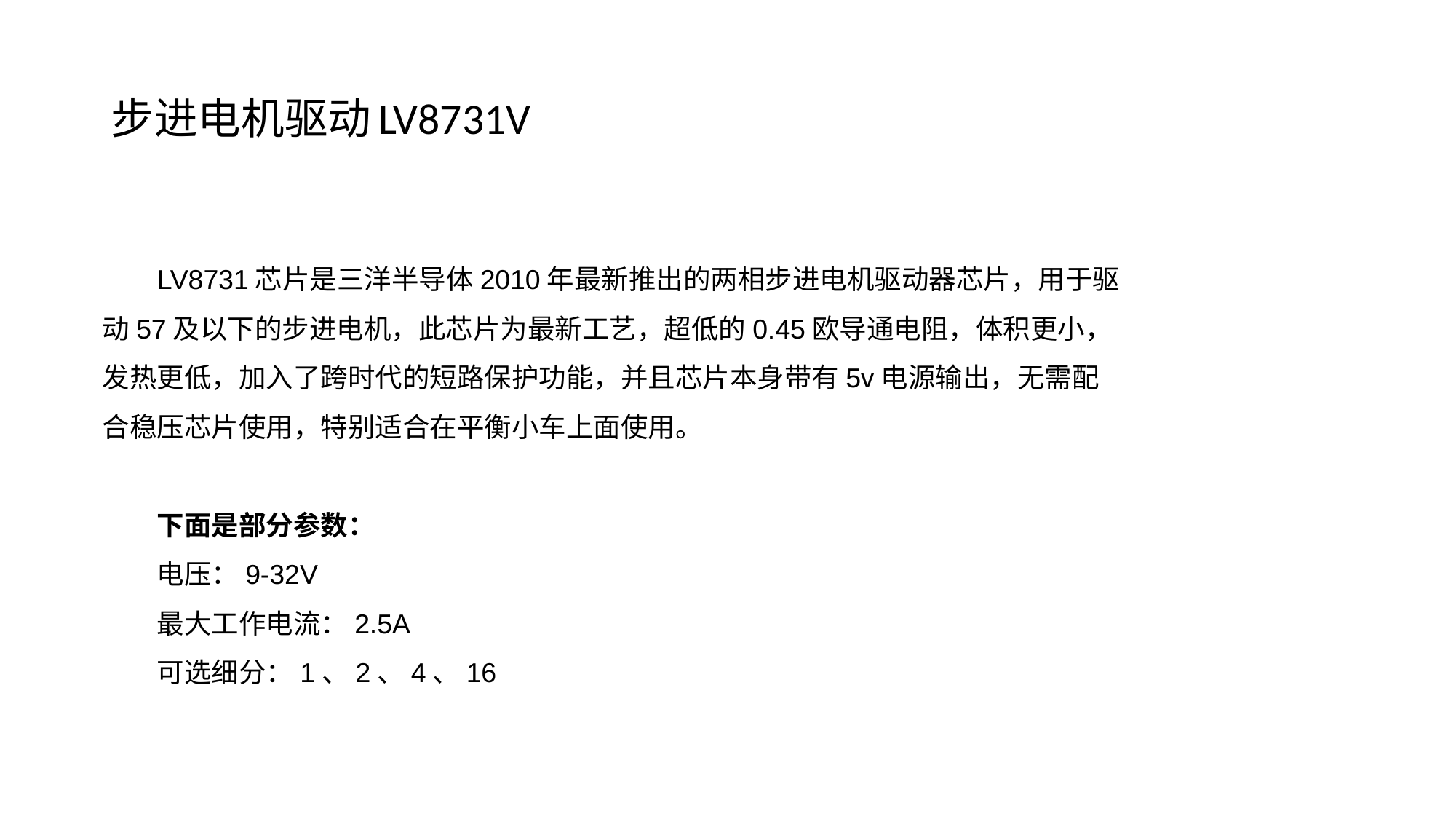

# 步进电机驱动LV8731V
LV8731芯片是三洋半导体2010年最新推出的两相步进电机驱动器芯片，用于驱动57及以下的步进电机，此芯片为最新工艺，超低的0.45欧导通电阻，体积更小，发热更低，加入了跨时代的短路保护功能，并且芯片本身带有5v电源输出，无需配合稳压芯片使用，特别适合在平衡小车上面使用。

下面是部分参数：
电压：9-32V
最大工作电流：2.5A
可选细分：1、2、4、16